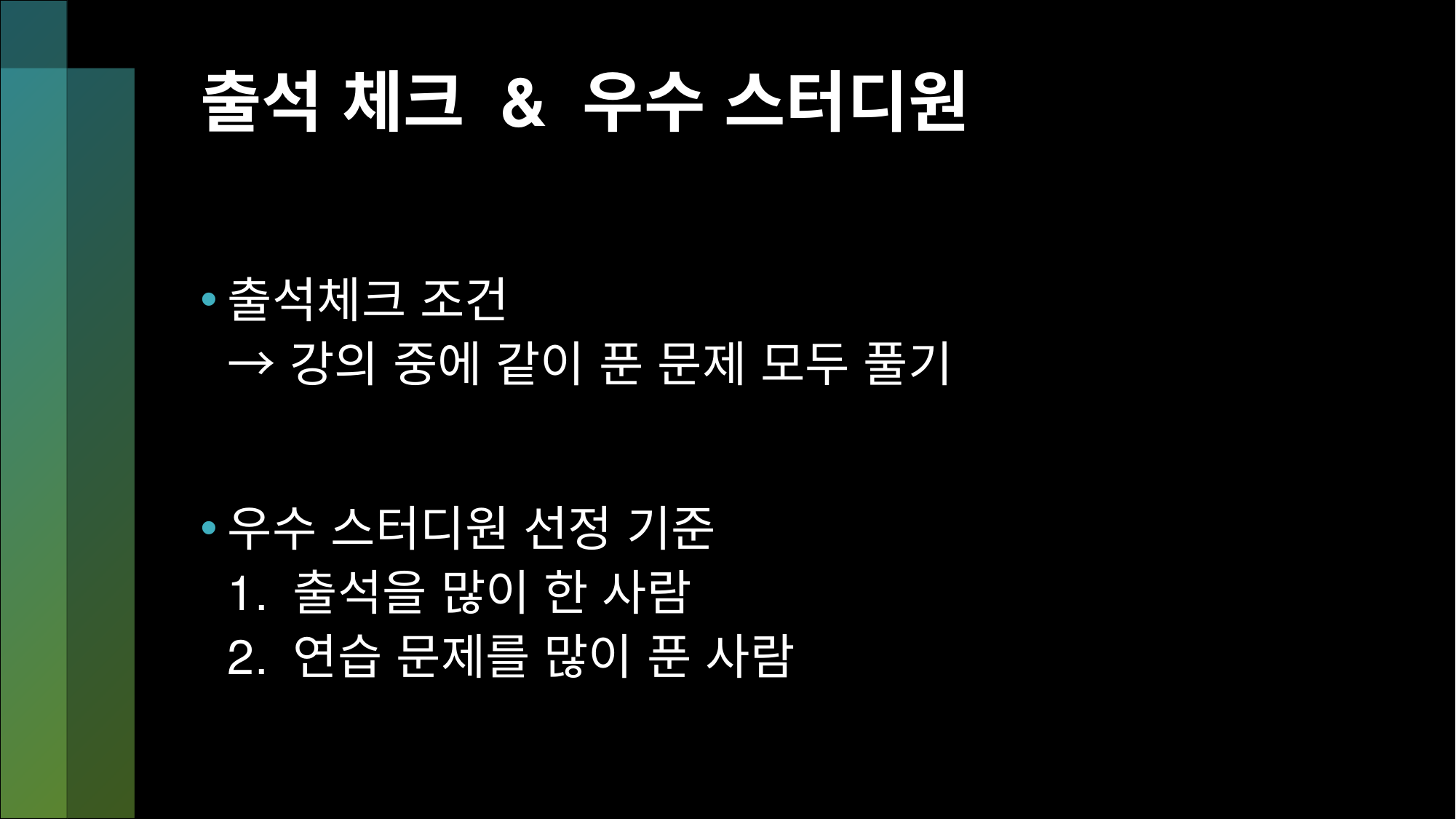

# 출석 체크 & 우수 스터디원
출석체크 조건
→ 강의 중에 같이 푼 문제 모두 풀기

우수 스터디원 선정 기준
1. 출석을 많이 한 사람
2. 연습 문제를 많이 푼 사람